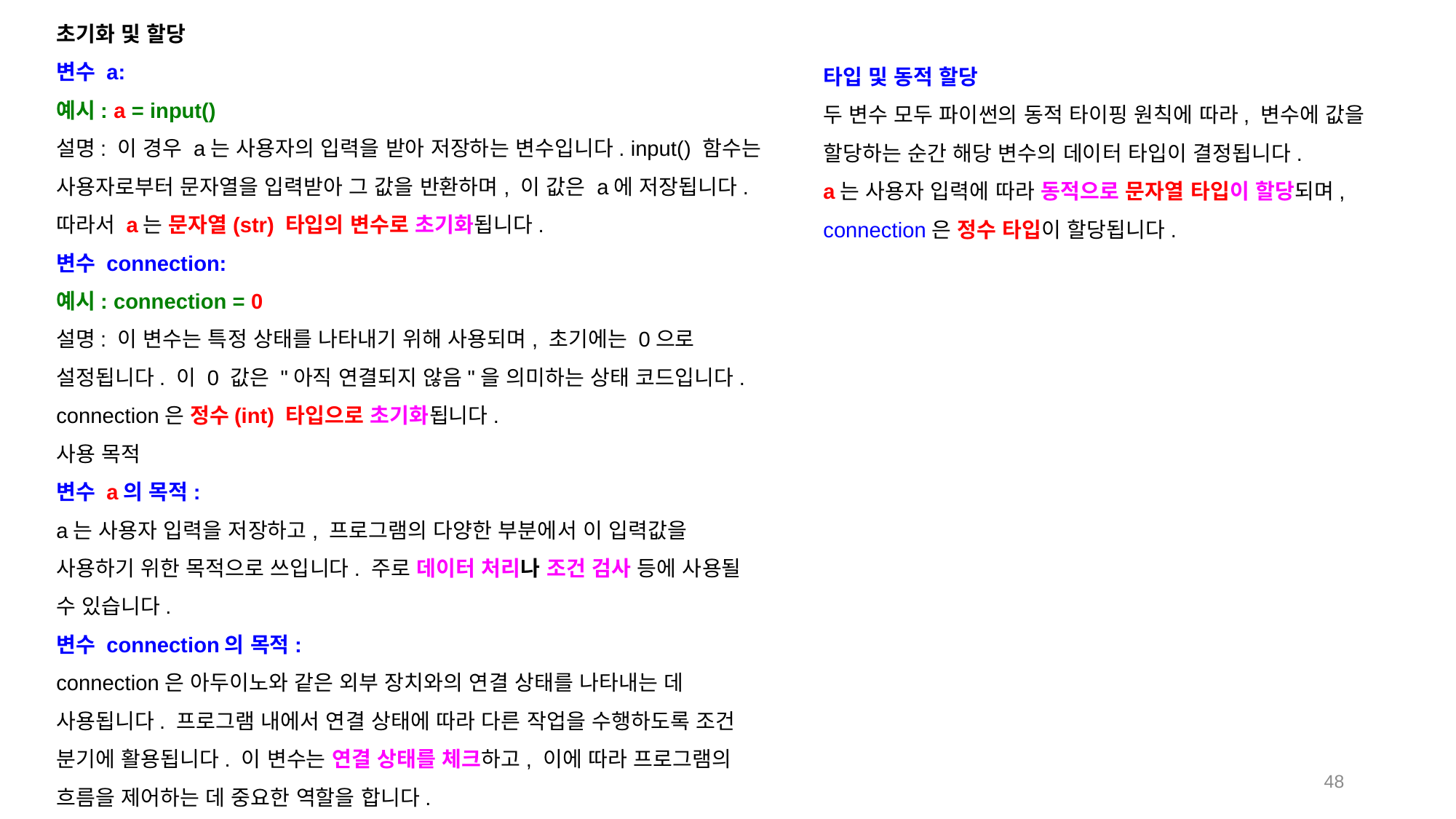

초기화 및 할당
변수 a:
예시: a = input()
설명: 이 경우 a는 사용자의 입력을 받아 저장하는 변수입니다. input() 함수는 사용자로부터 문자열을 입력받아 그 값을 반환하며, 이 값은 a에 저장됩니다. 따라서 a는 문자열(str) 타입의 변수로 초기화됩니다.
변수 connection:
예시: connection = 0
설명: 이 변수는 특정 상태를 나타내기 위해 사용되며, 초기에는 0으로 설정됩니다. 이 0 값은 "아직 연결되지 않음"을 의미하는 상태 코드입니다. connection은 정수(int) 타입으로 초기화됩니다.
사용 목적
변수 a의 목적:
a는 사용자 입력을 저장하고, 프로그램의 다양한 부분에서 이 입력값을 사용하기 위한 목적으로 쓰입니다. 주로 데이터 처리나 조건 검사 등에 사용될 수 있습니다.
변수 connection의 목적:
connection은 아두이노와 같은 외부 장치와의 연결 상태를 나타내는 데 사용됩니다. 프로그램 내에서 연결 상태에 따라 다른 작업을 수행하도록 조건 분기에 활용됩니다. 이 변수는 연결 상태를 체크하고, 이에 따라 프로그램의 흐름을 제어하는 데 중요한 역할을 합니다.
타입 및 동적 할당
두 변수 모두 파이썬의 동적 타이핑 원칙에 따라, 변수에 값을 할당하는 순간 해당 변수의 데이터 타입이 결정됩니다.
a는 사용자 입력에 따라 동적으로 문자열 타입이 할당되며, connection은 정수 타입이 할당됩니다.
48